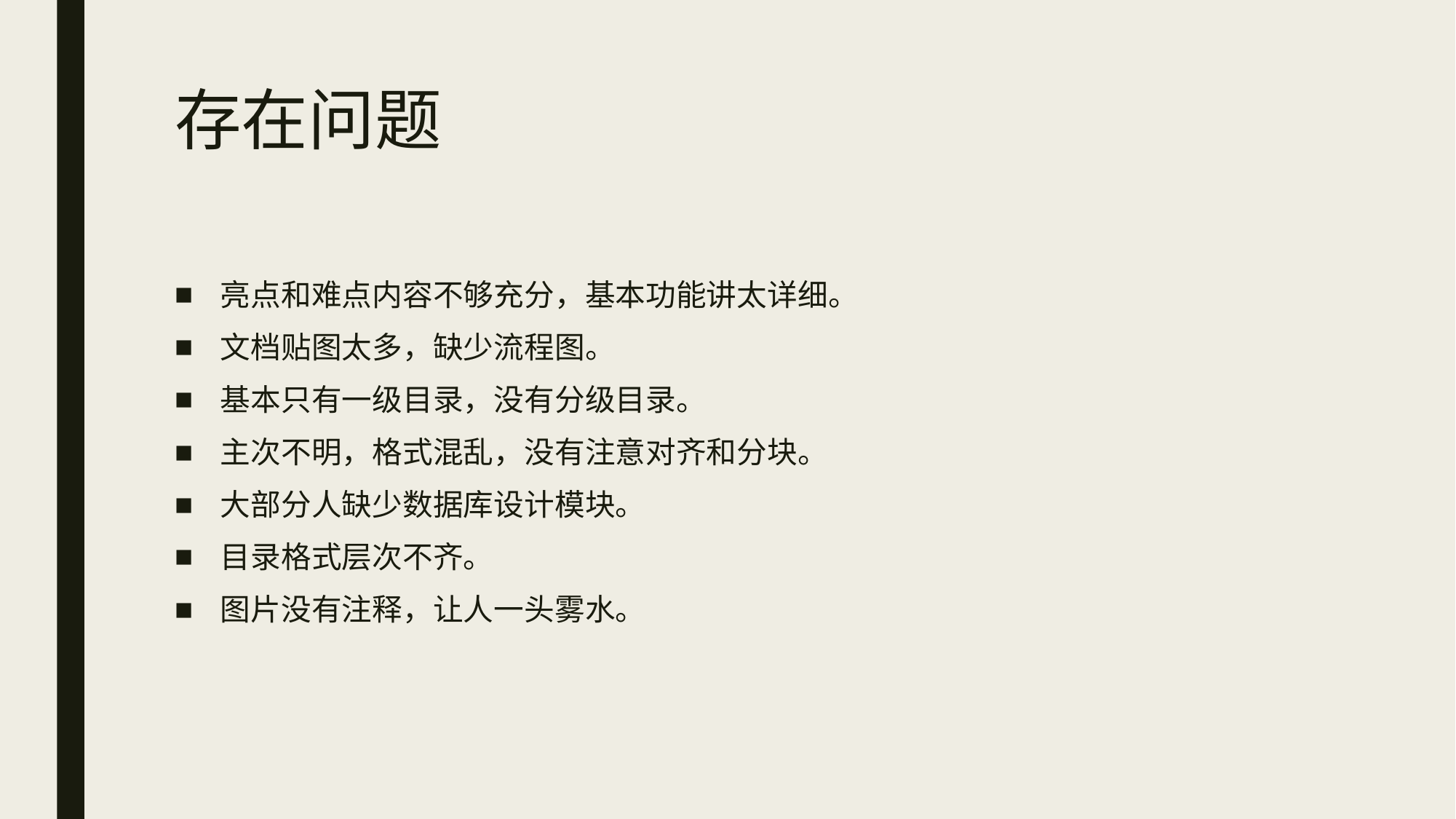

# 存在问题
亮点和难点内容不够充分，基本功能讲太详细。
文档贴图太多，缺少流程图。
基本只有一级目录，没有分级目录。
主次不明，格式混乱，没有注意对齐和分块。
大部分人缺少数据库设计模块。
目录格式层次不齐。
图片没有注释，让人一头雾水。